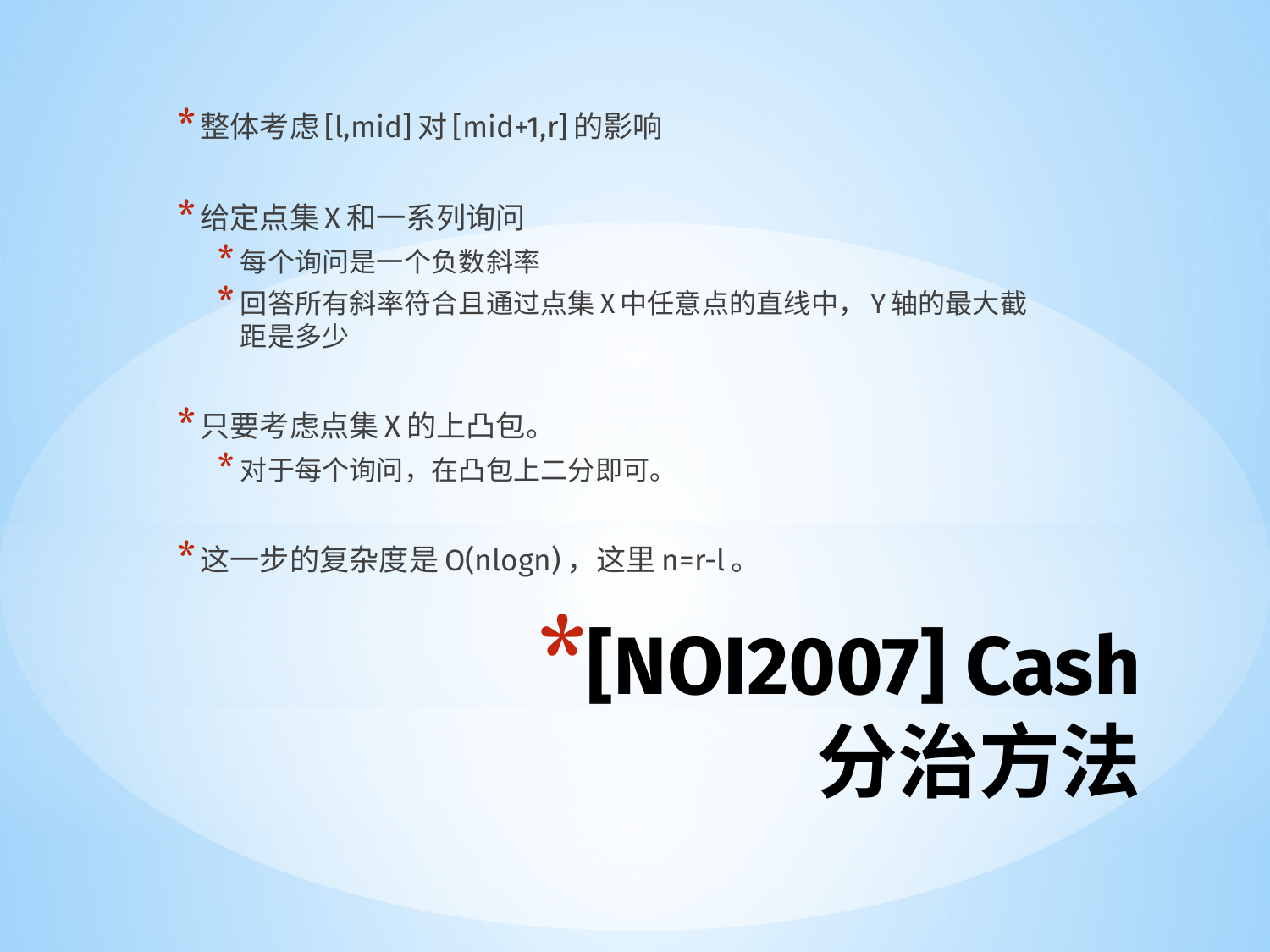

整体考虑[l,mid]对[mid+1,r]的影响

给定点集X和一系列询问
每个询问是一个负数斜率
回答所有斜率符合且通过点集X中任意点的直线中，Y轴的最大截距是多少

只要考虑点集X的上凸包。
对于每个询问，在凸包上二分即可。

这一步的复杂度是O(nlogn)，这里n=r-l。

# [NOI2007] Cash 分治方法